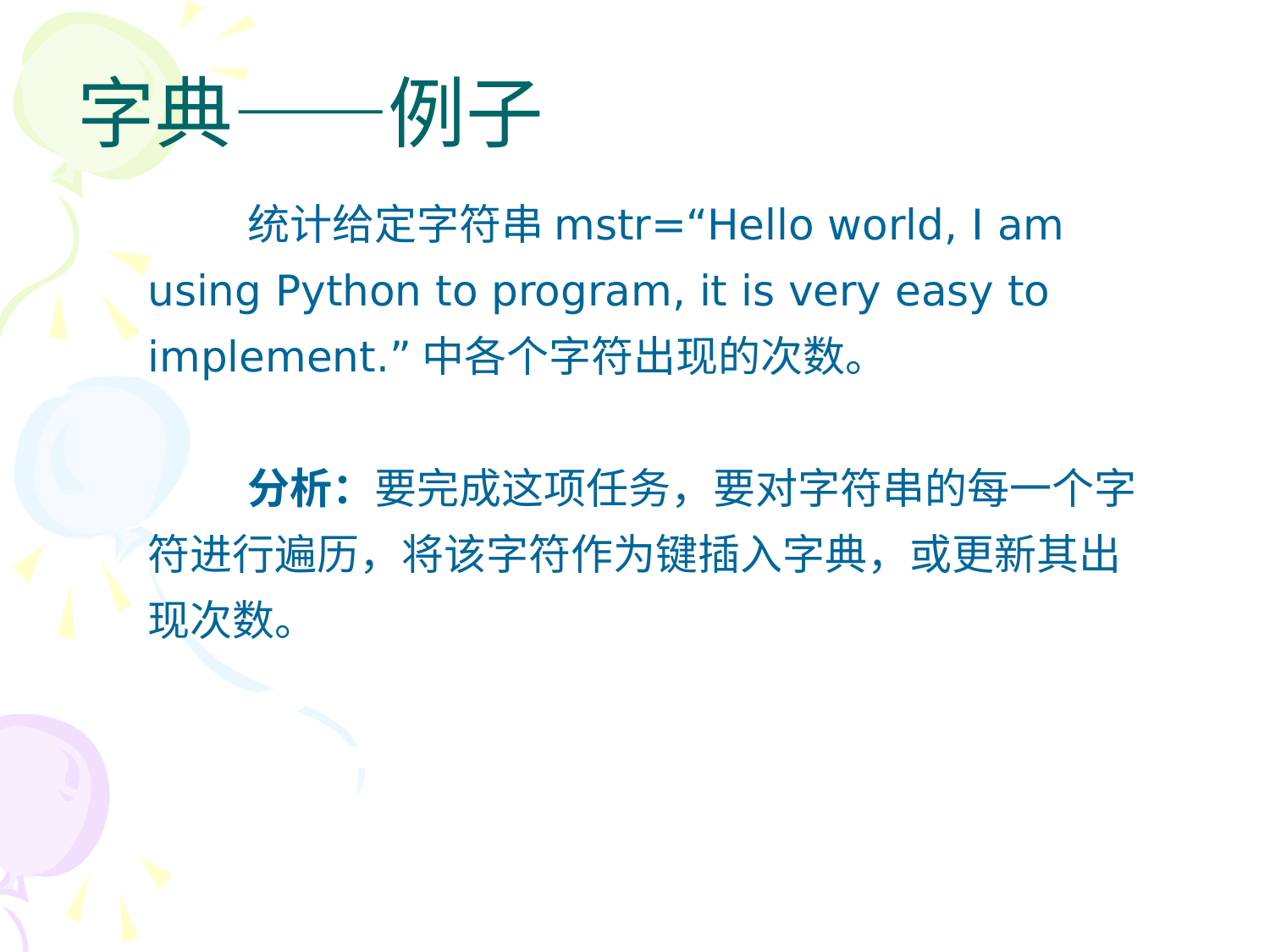

# 字典——例子
统计给定字符串mstr=“Hello world, I am using Python to program, it is very easy to implement.”中各个字符出现的次数。

分析：要完成这项任务，要对字符串的每一个字符进行遍历，将该字符作为键插入字典，或更新其出现次数。